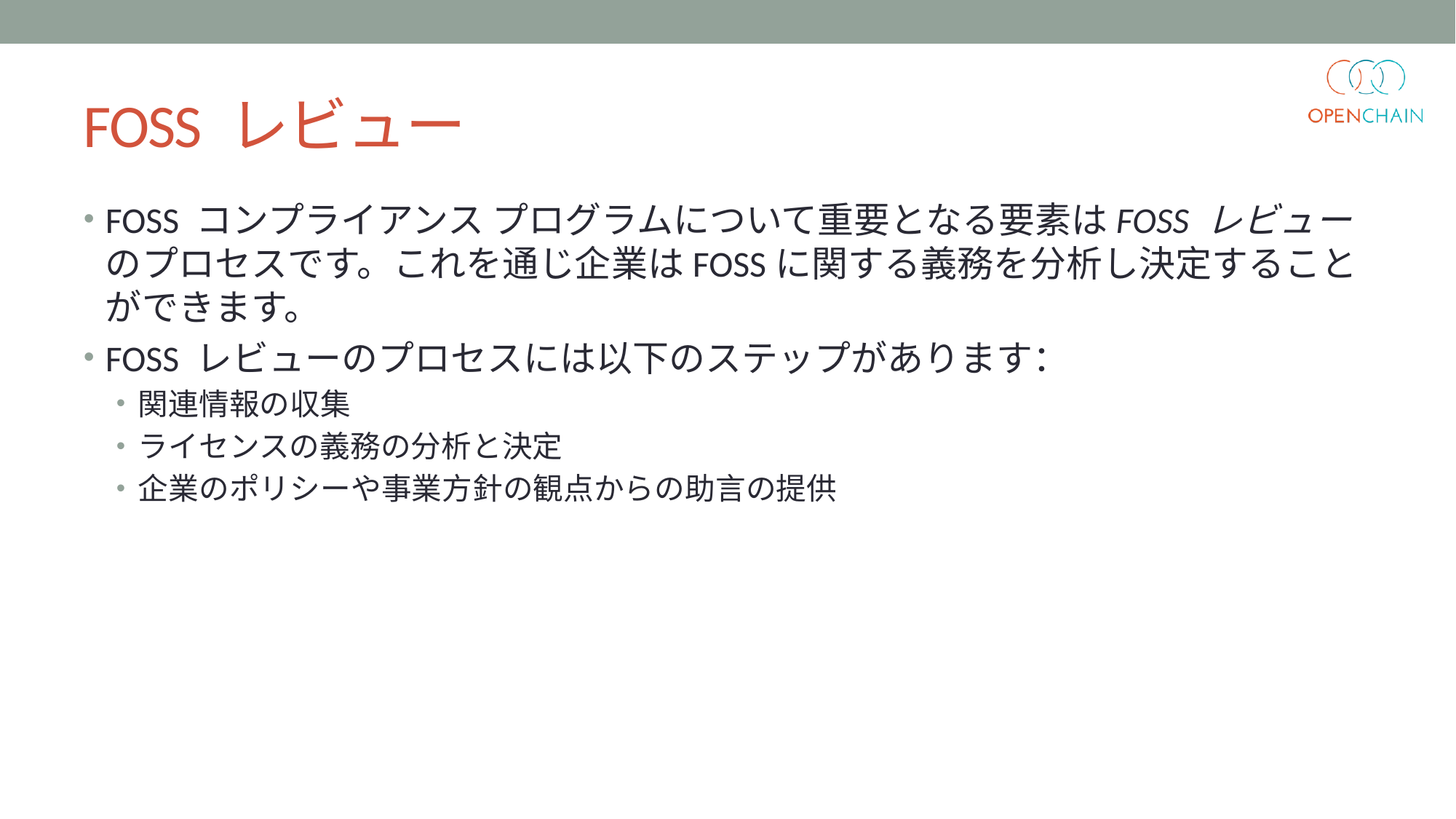

# FOSS レビュー
FOSS コンプライアンス プログラムについて重要となる要素はFOSS レビューのプロセスです。これを通じ企業はFOSSに関する義務を分析し決定することができます。
FOSS レビューのプロセスには以下のステップがあります：
関連情報の収集
ライセンスの義務の分析と決定
企業のポリシーや事業方針の観点からの助言の提供